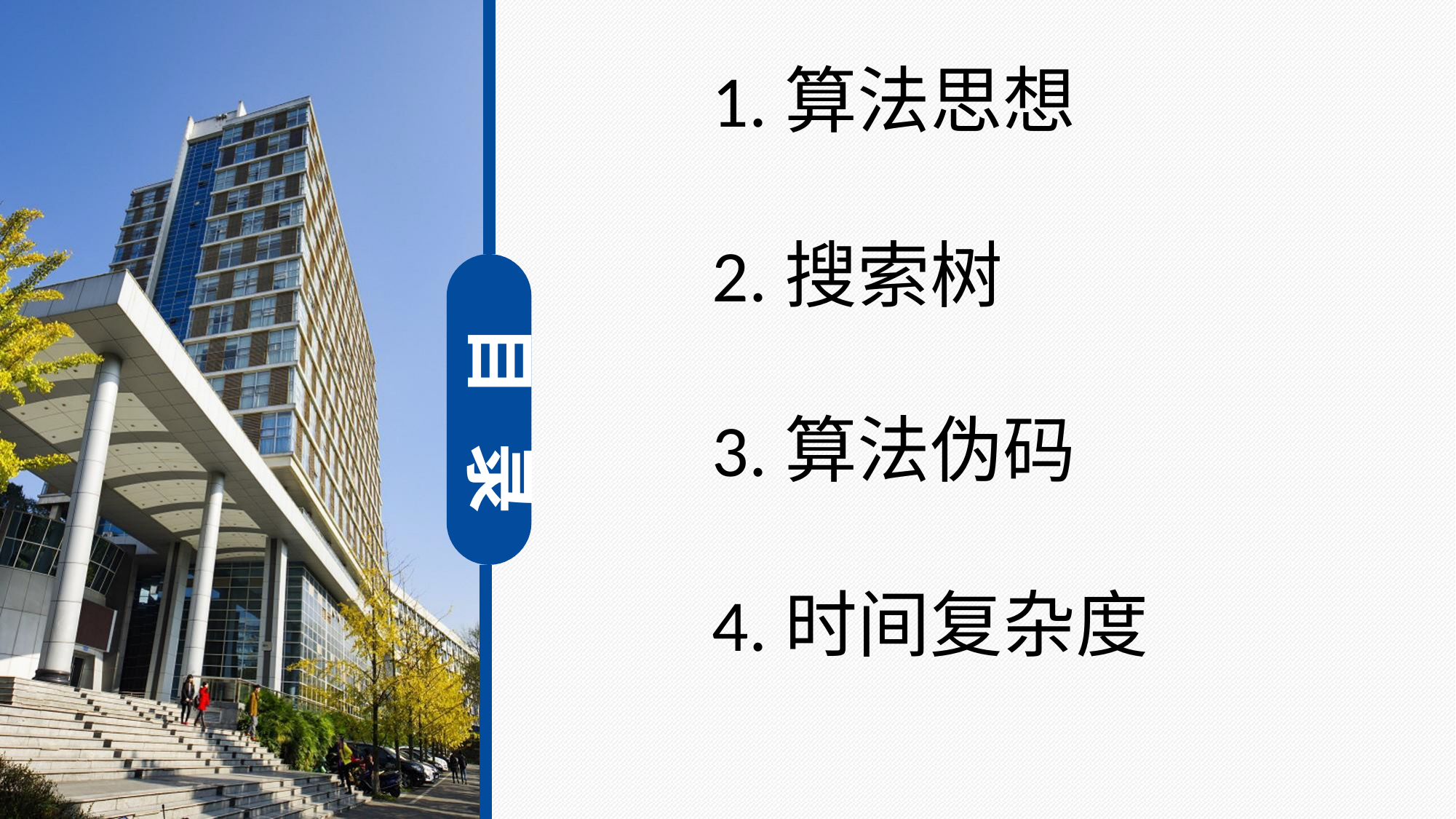

回溯算法的设计思想

1.算法思想

2.搜索树

3.算法伪码

4.时间复杂度

目
录